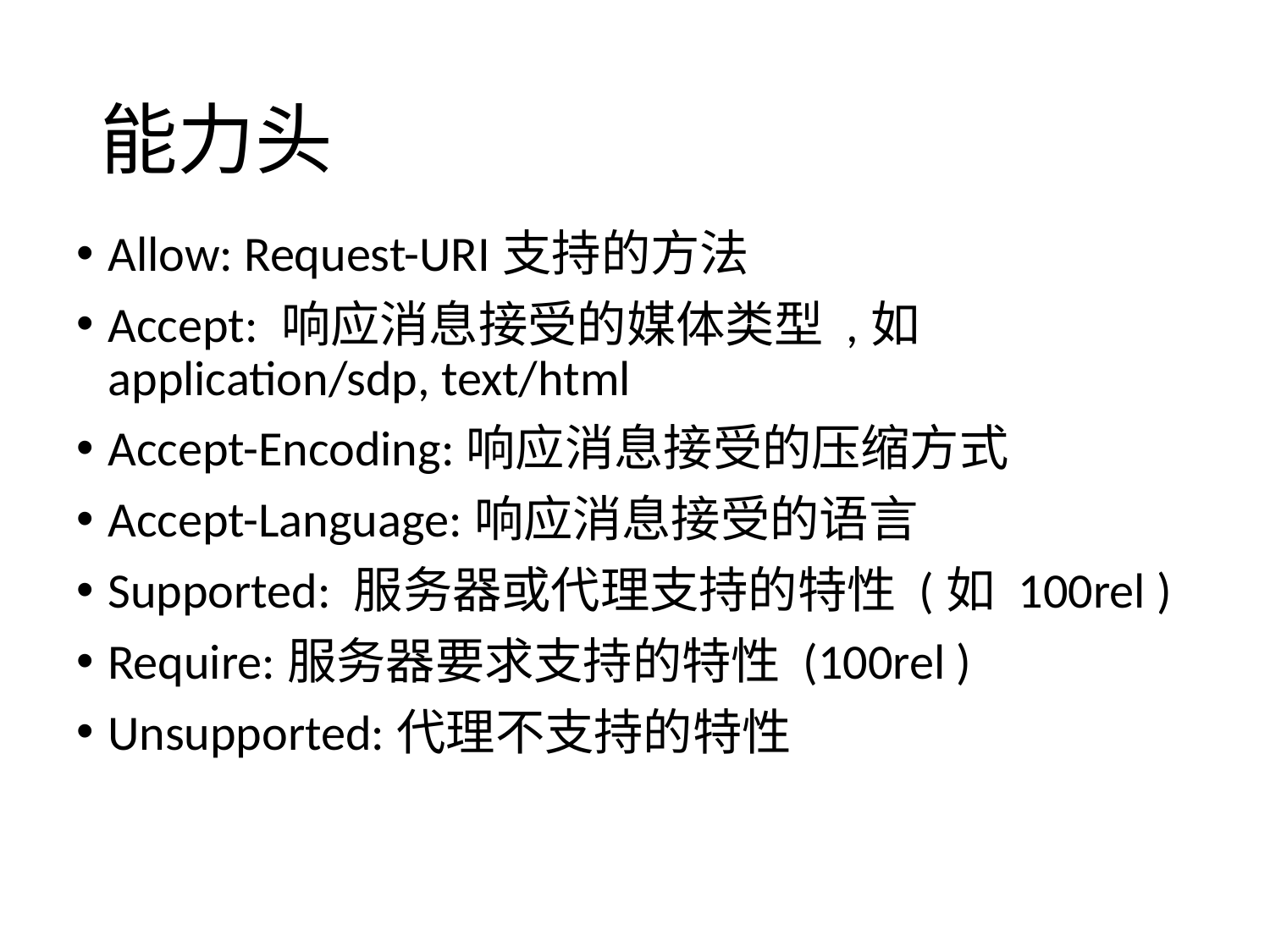

# 能力头
Allow: Request-URI支持的方法
Accept: 响应消息接受的媒体类型 ,如 application/sdp, text/html
Accept-Encoding:响应消息接受的压缩方式
Accept-Language:响应消息接受的语言
Supported: 服务器或代理支持的特性 (如 100rel )
Require:服务器要求支持的特性 (100rel )
Unsupported:代理不支持的特性